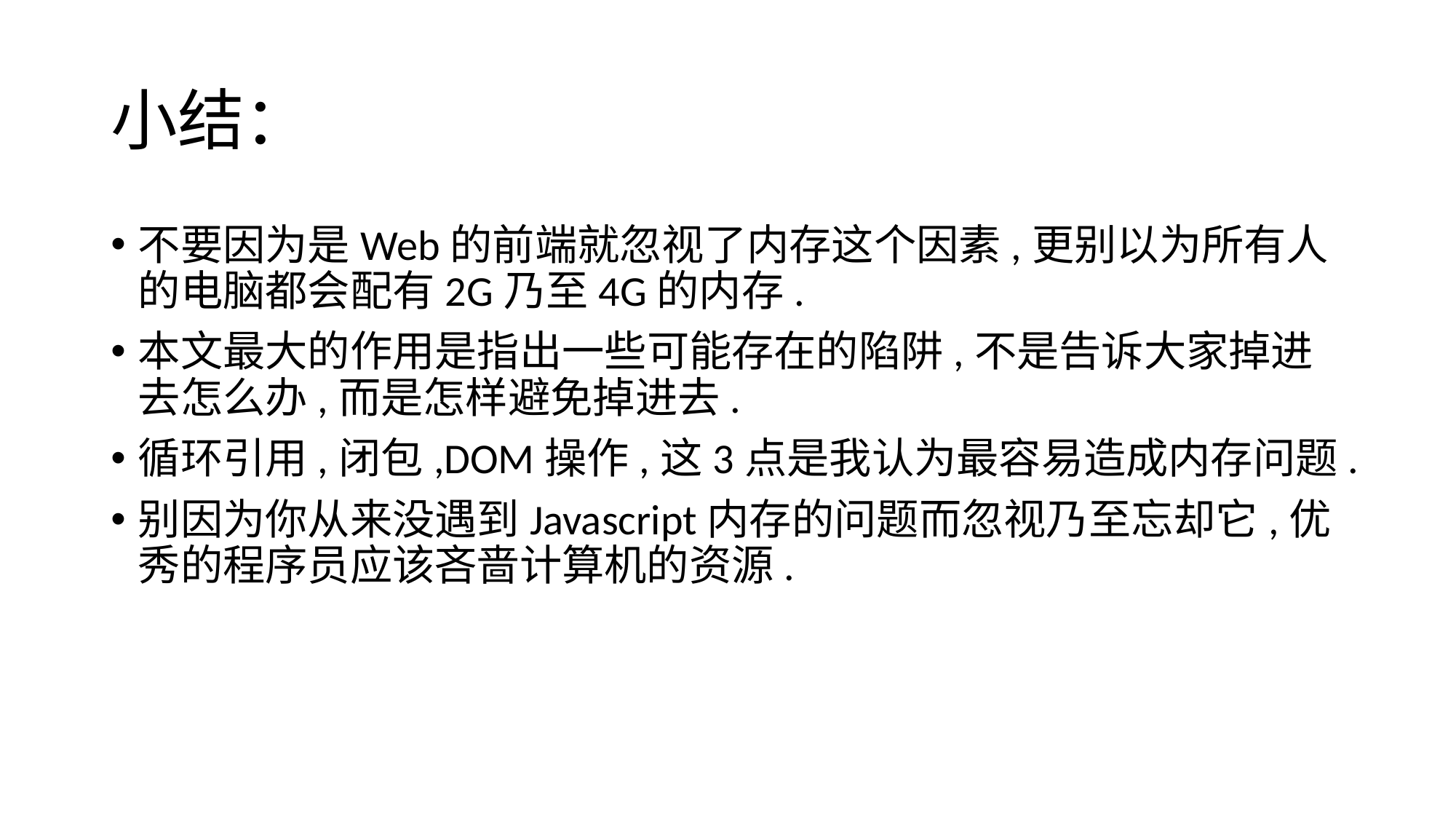

# 小结：
不要因为是Web的前端就忽视了内存这个因素,更别以为所有人的电脑都会配有2G乃至4G的内存.
本文最大的作用是指出一些可能存在的陷阱,不是告诉大家掉进去怎么办,而是怎样避免掉进去.
循环引用,闭包,DOM操作,这3点是我认为最容易造成内存问题.
别因为你从来没遇到Javascript内存的问题而忽视乃至忘却它,优秀的程序员应该吝啬计算机的资源.